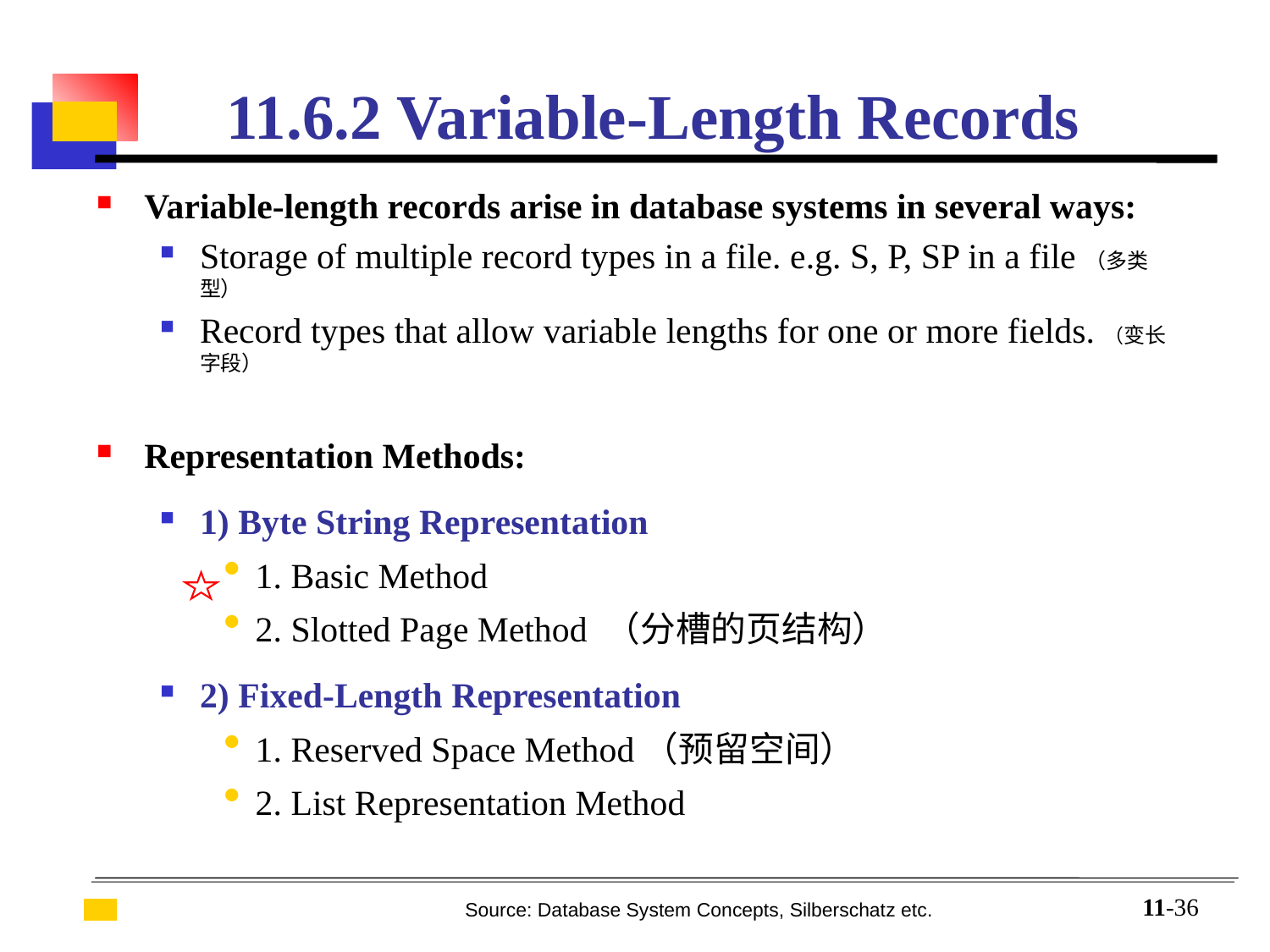

# 11.6.2 Variable-Length Records
Variable-length records arise in database systems in several ways:
Storage of multiple record types in a file. e.g. S, P, SP in a file（多类型）
Record types that allow variable lengths for one or more fields.（变长字段）

Representation Methods:
1) Byte String Representation
1. Basic Method
2. Slotted Page Method （分槽的页结构）
2) Fixed-Length Representation
1. Reserved Space Method（预留空间）
2. List Representation Method

11-36